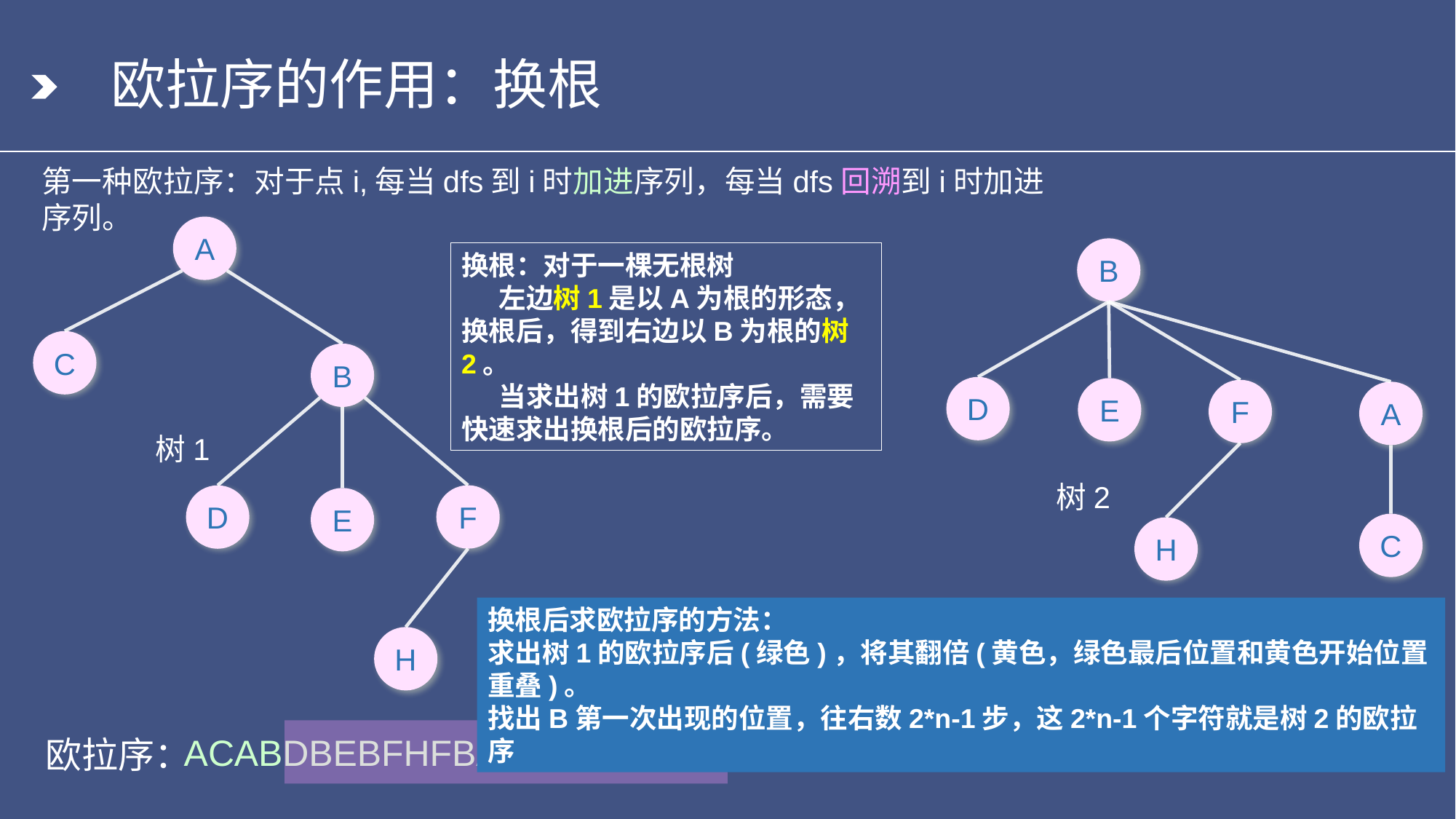

# 欧拉序的作用：换根
第一种欧拉序：对于点i,每当dfs到i时加进序列，每当dfs回溯到i时加进序列。
A
C
B
F
D
E
H
B
D
E
F
A
C
H
换根：对于一棵无根树
     左边树1是以A为根的形态，换根后，得到右边以B为根的树2。
     当求出树1的欧拉序后，需要快速求出换根后的欧拉序。
树1
树2
换根后求欧拉序的方法：
求出树1的欧拉序后(绿色)，将其翻倍(黄色，绿色最后位置和黄色开始位置重叠)。
找出B第一次出现的位置，往右数2*n-1步，这2*n-1个字符就是树2的欧拉序

ACABDBEBFHFBA
ACABDBEBFHFBA
欧拉序：